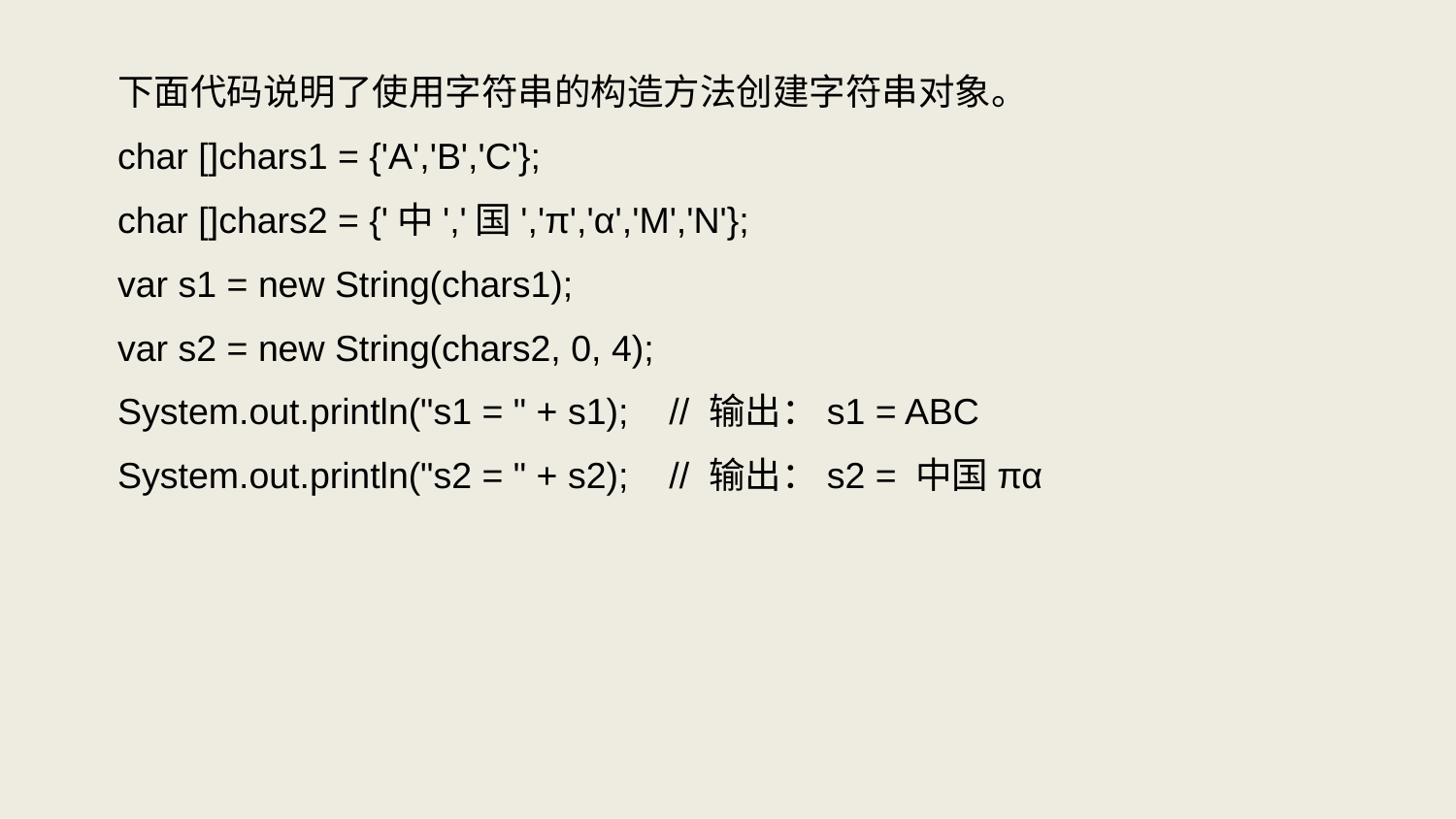

下面代码说明了使用字符串的构造方法创建字符串对象。
char []chars1 = {'A','B','C'};
char []chars2 = {'中','国','π','α','M','N'};
var s1 = new String(chars1);
var s2 = new String(chars2, 0, 4);
System.out.println("s1 = " + s1);    // 输出：s1 = ABC
System.out.println("s2 = " + s2);    // 输出：s2 = 中国πα